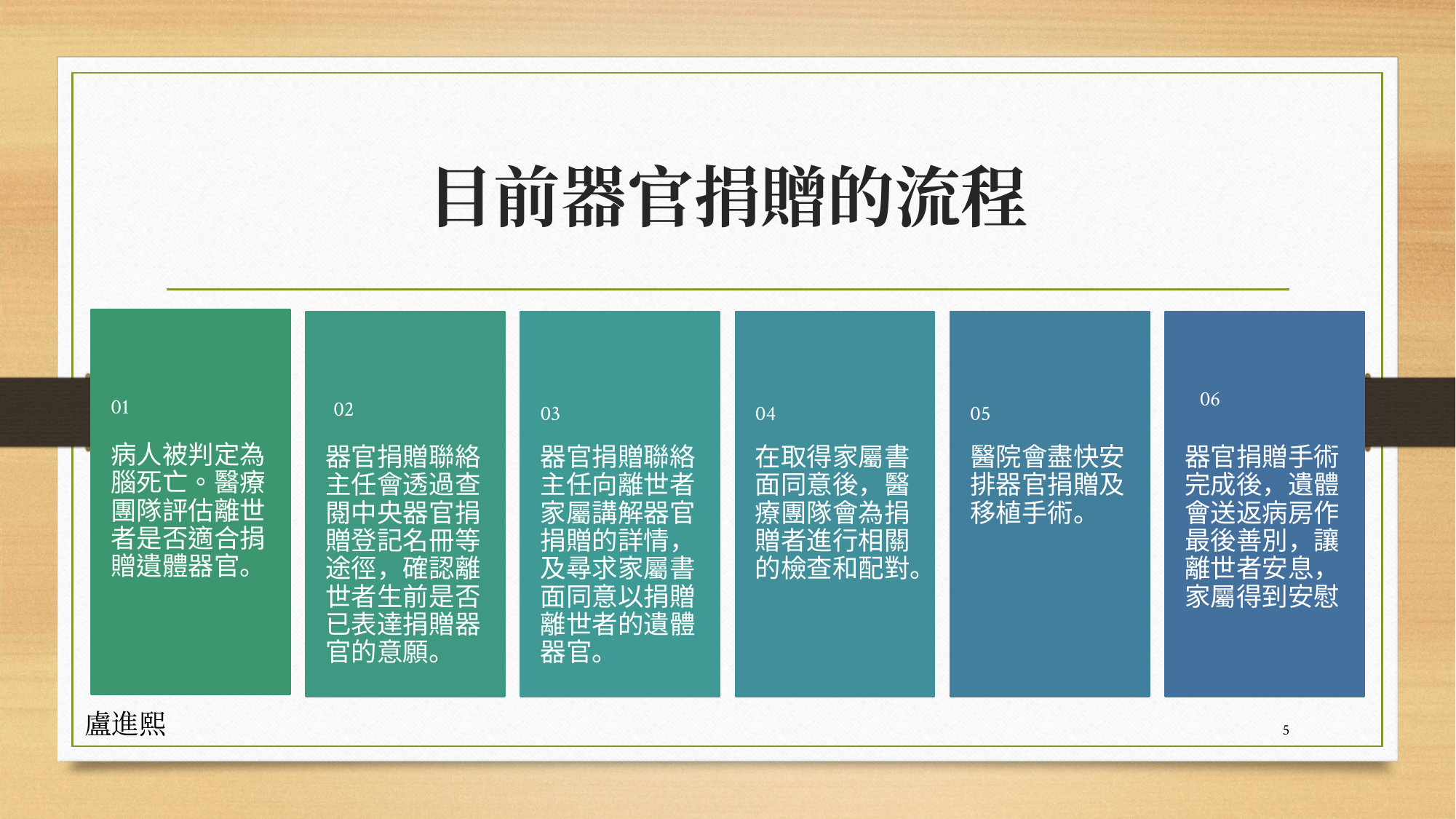

# 目前器官捐贈的流程
病人被判定為腦死亡。醫療團隊評估離世者是否適合捐贈遺體器官。
器官捐贈聯絡主任會透過查閱中央器官捐贈登記名冊等途徑，確認離世者生前是否已表達捐贈器官的意願。
器官捐贈聯絡主任向離世者家屬講解器官捐贈的詳情，及尋求家屬書面同意以捐贈離世者的遺體器官。
在取得家屬書面同意後，醫療團隊會為捐贈者進行相關的檢查和配對。
醫院會盡快安排器官捐贈及移植手術。
器官捐贈手術完成後，遺體會送返病房作最後善別，讓離世者安息，家屬得到安慰
01
02
03
04
05
06
盧進熙
5